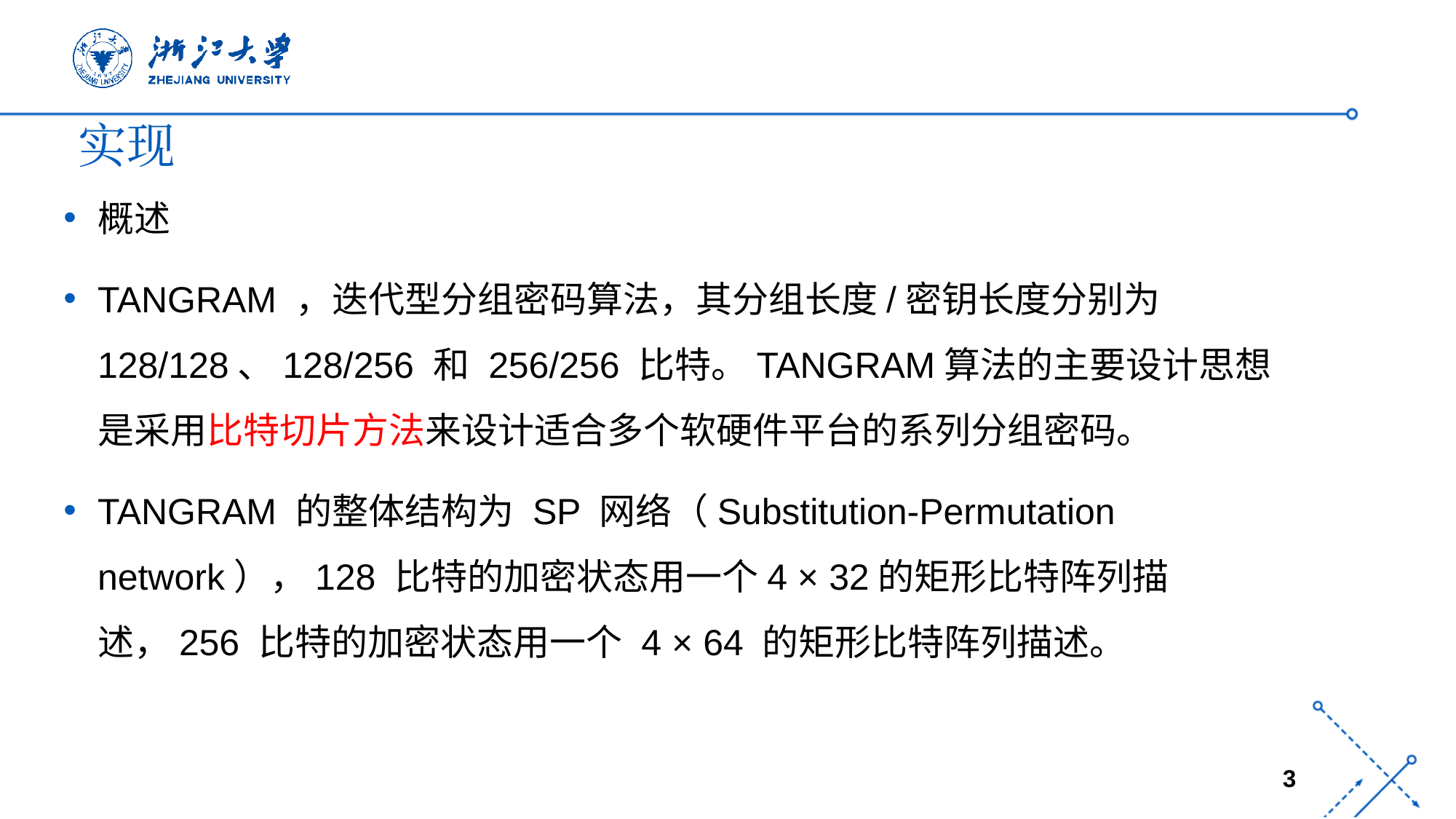

# 实现
概述
TANGRAM ，迭代型分组密码算法，其分组长度/密钥长度分别为 128/128、128/256 和 256/256 比特。TANGRAM算法的主要设计思想是采用比特切片方法来设计适合多个软硬件平台的系列分组密码。
TANGRAM 的整体结构为 SP 网络（Substitution-Permutation  network），128 比特的加密状态用一个4 × 32的矩形比特阵列描述，256 比特的加密状态用一个 4 × 64 的矩形比特阵列描述。